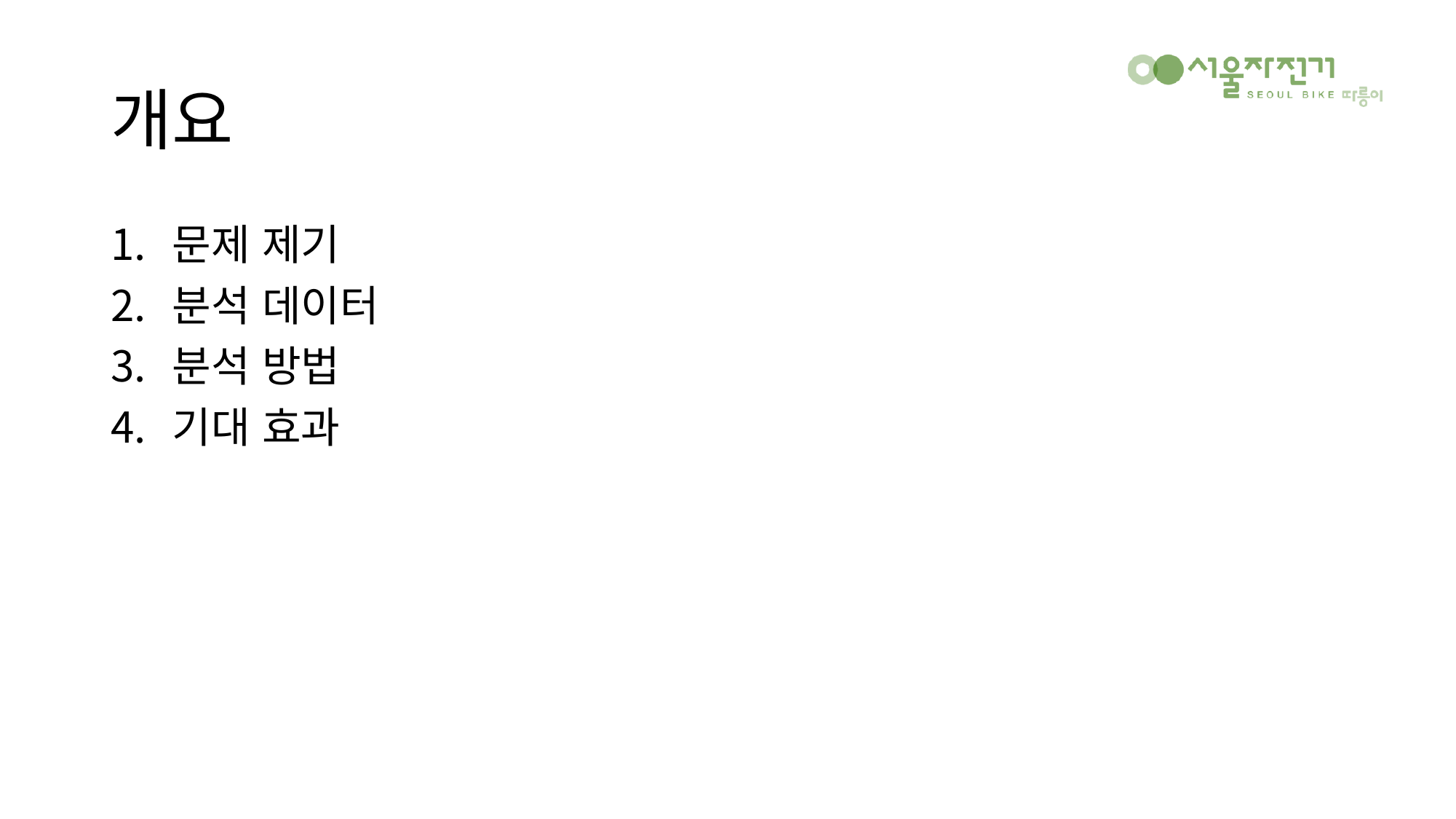

# 개요
문제 제기
분석 데이터
분석 방법
기대 효과